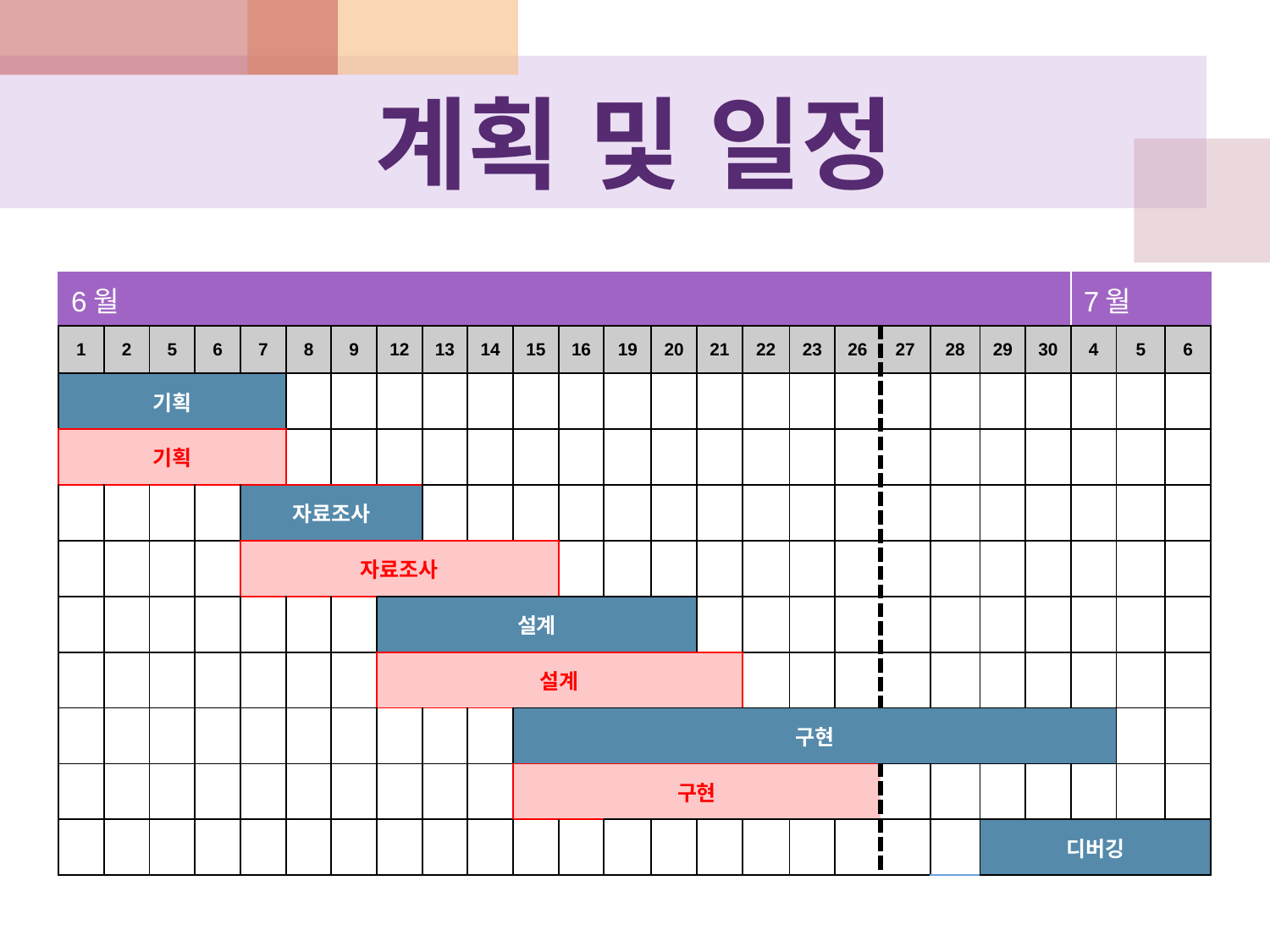

# 계획 및 일정
| 6월 |  |  |  |  |  |  |  |  |  |  |  |  |  |  |  |  |  |  |  |  |  | 7월 |  |  |
| --- | --- | --- | --- | --- | --- | --- | --- | --- | --- | --- | --- | --- | --- | --- | --- | --- | --- | --- | --- | --- | --- | --- | --- | --- |
| 1 | 2 | 5 | 6 | 7 | 8 | 9 | 12 | 13 | 14 | 15 | 16 | 19 | 20 | 21 | 22 | 23 | 26 | 27 | 28 | 29 | 30 | 4 | 5 | 6 |
| 기획 |  |  |  |  |  |  |  |  |  |  |  |  |  |  |  |  |  |  |  |  |  |  |  |  |
| 기획 |  |  |  |  |  |  |  |  |  |  |  |  |  |  |  |  |  |  |  |  |  |  |  |  |
|  |  |  |  | 자료조사 |  |  |  |  |  |  |  |  |  |  |  |  |  |  |  |  |  |  |  |  |
|  |  |  |  | 자료조사 |  |  |  |  |  |  |  |  |  |  |  |  |  |  |  |  |  |  |  |  |
|  |  |  |  |  |  |  | 설계 |  |  |  |  |  |  |  |  |  |  |  |  |  |  |  |  |  |
|  |  |  |  |  |  |  | 설계 |  |  |  |  |  |  |  |  |  |  |  |  |  |  |  |  |  |
|  |  |  |  |  |  |  |  |  |  | 구현 |  |  |  |  |  |  |  |  |  |  |  |  |  |  |
|  |  |  |  |  |  |  |  |  |  | 구현 |  |  |  |  |  |  |  |  |  |  |  |  |  |  |
|  |  |  |  |  |  |  |  |  |  |  |  |  |  |  |  |  |  |  |  | 디버깅 |  |  |  |  |